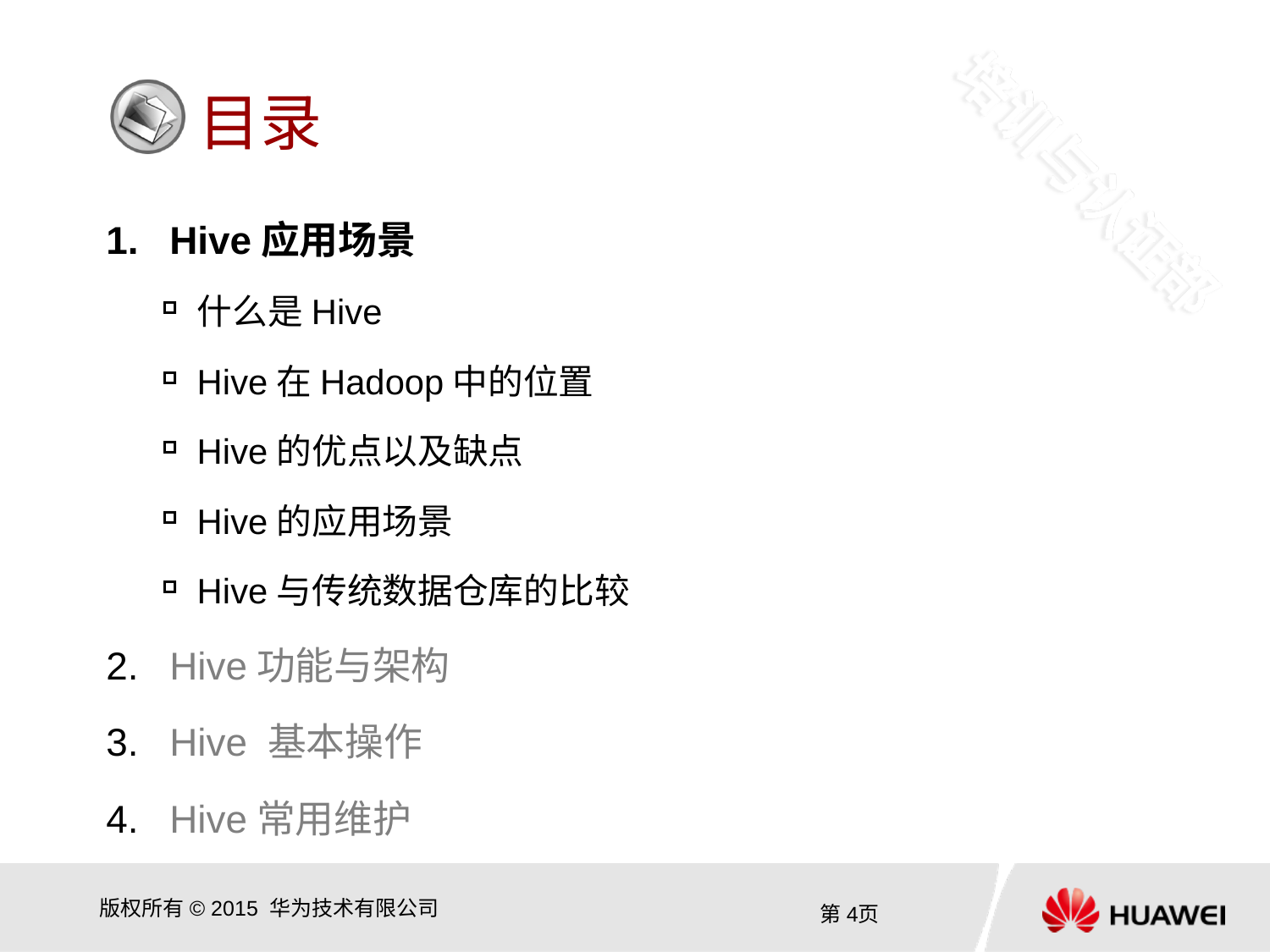

Hive应用场景
什么是Hive
Hive在Hadoop中的位置
Hive的优点以及缺点
Hive的应用场景
Hive与传统数据仓库的比较
Hive功能与架构
Hive 基本操作
Hive常用维护